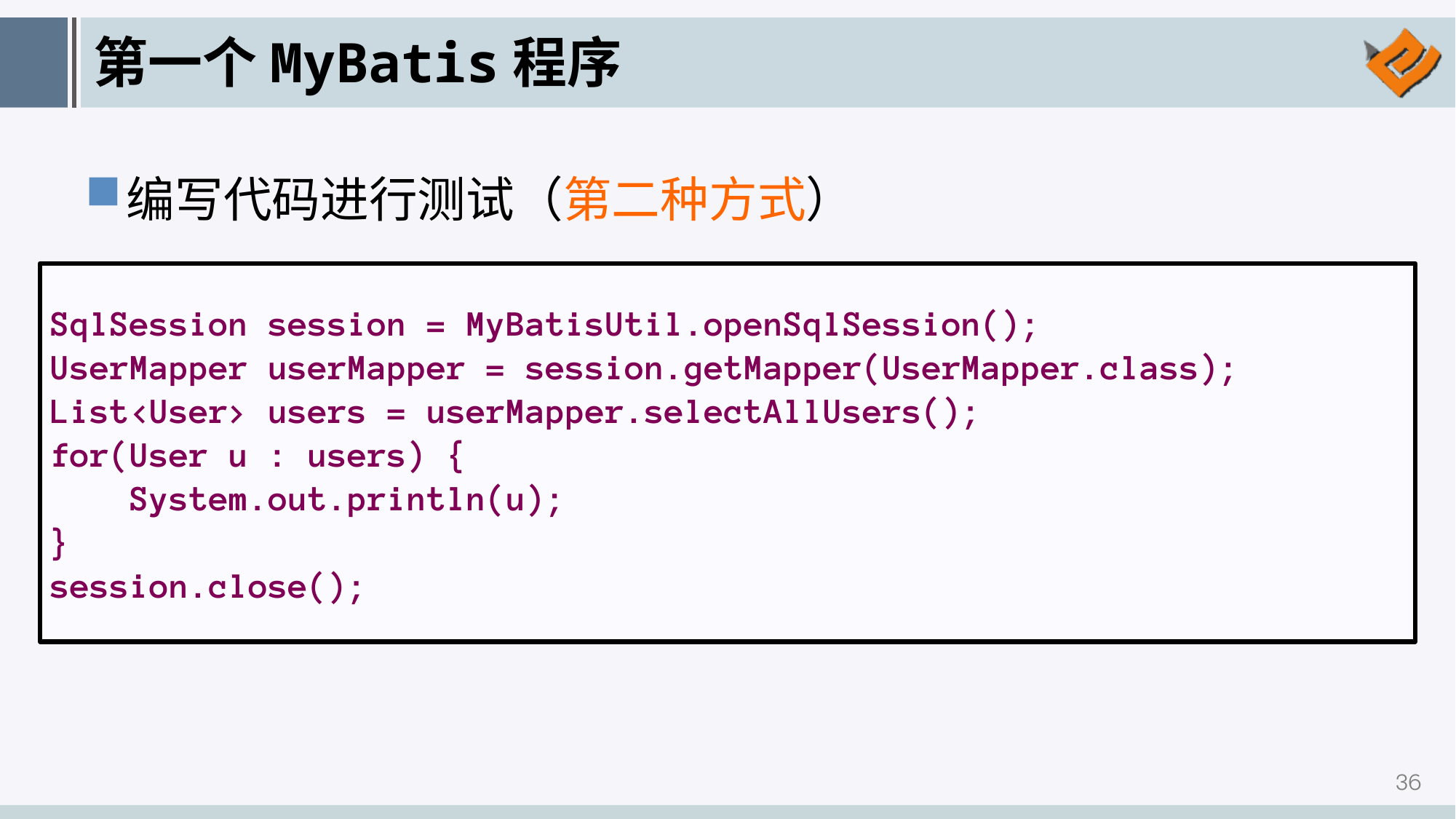

# 第一个MyBatis程序
编写代码进行测试（第二种方式）

SqlSession session = MyBatisUtil.openSqlSession();
UserMapper userMapper = session.getMapper(UserMapper.class);
List<User> users = userMapper.selectAllUsers();
for(User u : users) {
    System.out.println(u);
}
session.close();